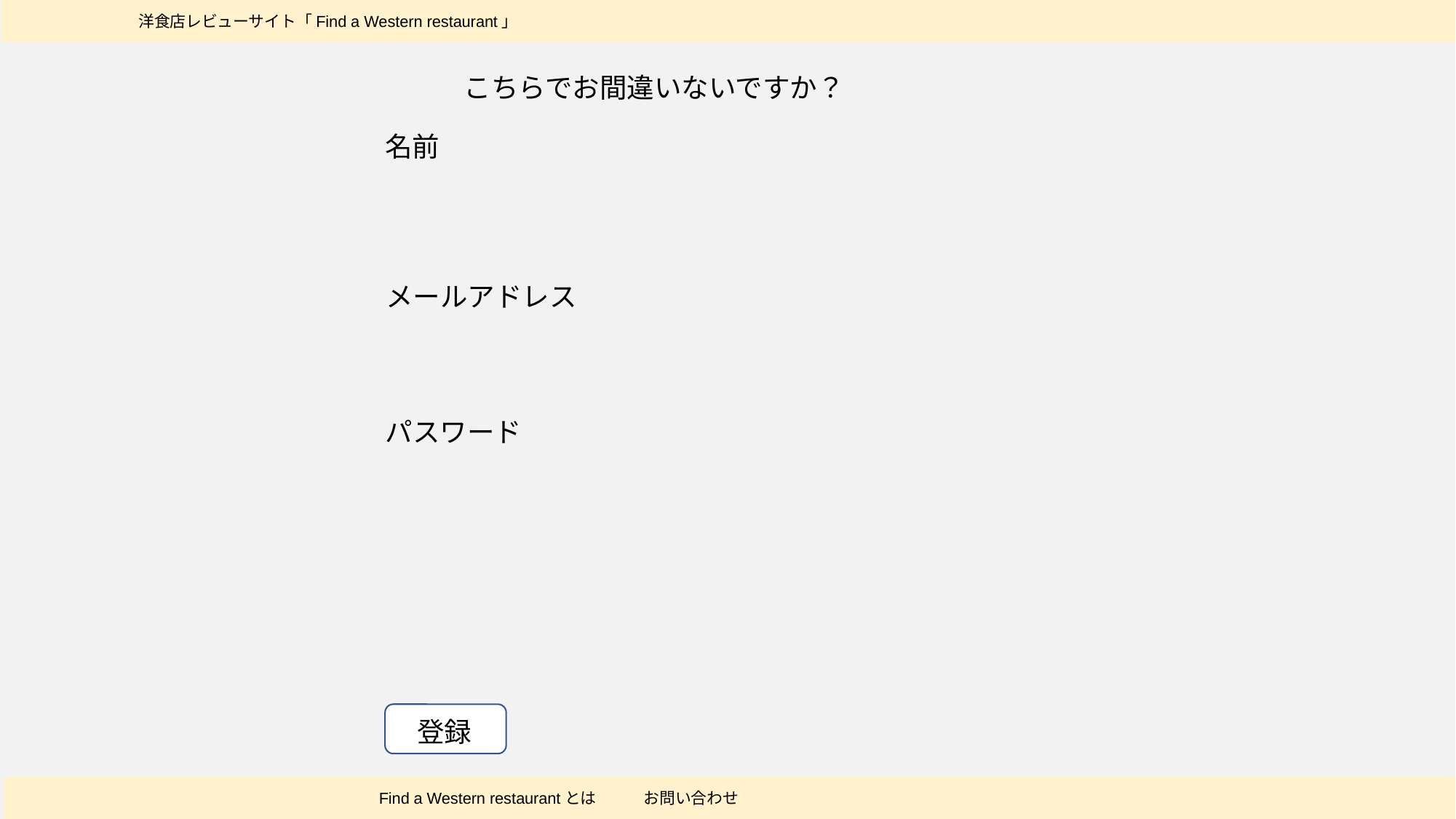

洋食店レビューサイト「Find a Western restaurant」
こちらでお間違いないですか？
名前
メールアドレス
パスワード

登録

Find a Western restaurantとは
お問い合わせ